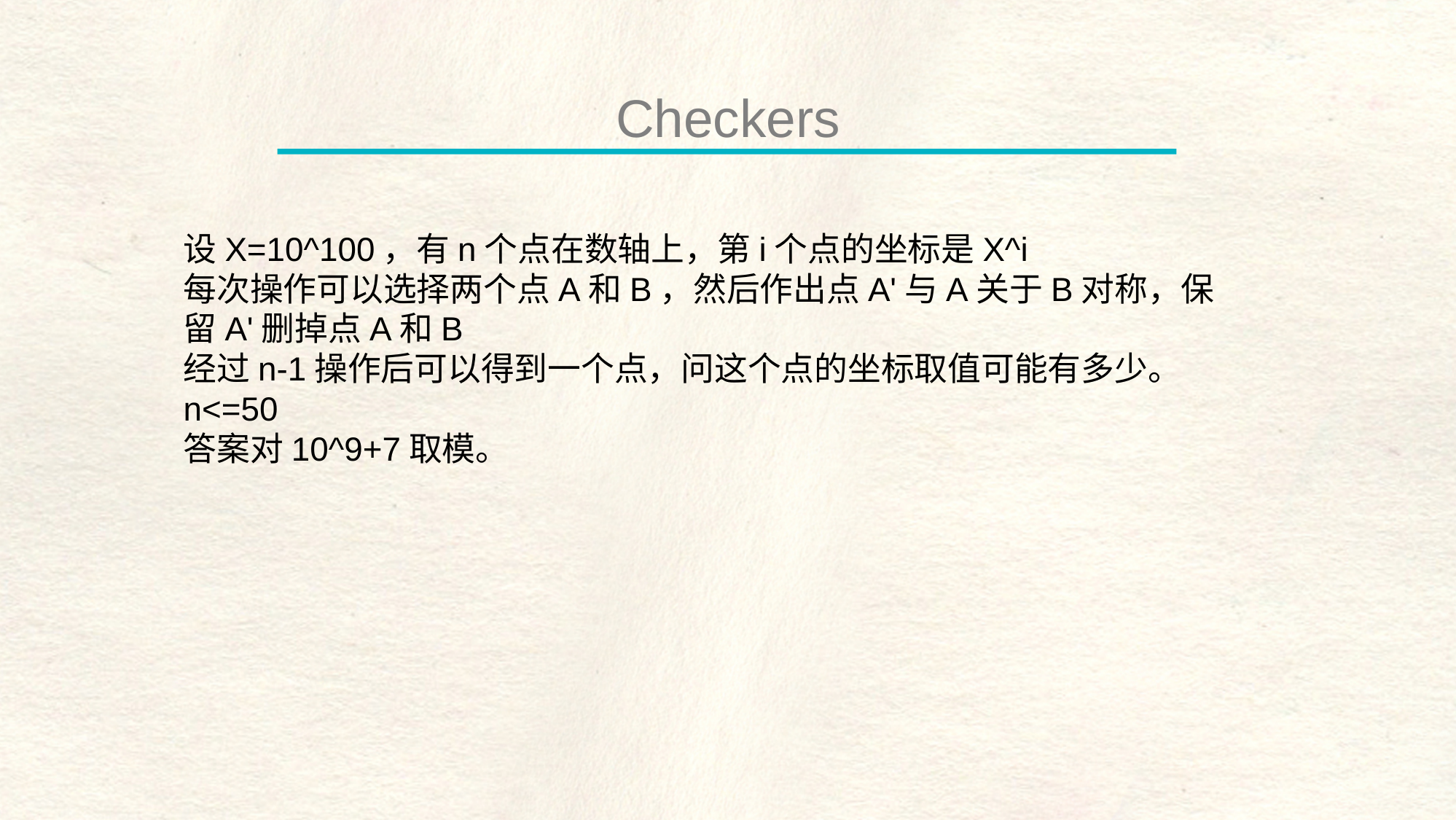

Checkers

设X=10^100，有n个点在数轴上，第i个点的坐标是X^i
每次操作可以选择两个点A和B，然后作出点A'与A关于B对称，保留A'删掉点A和B
经过n-1操作后可以得到一个点，问这个点的坐标取值可能有多少。
n<=50
答案对10^9+7取模。